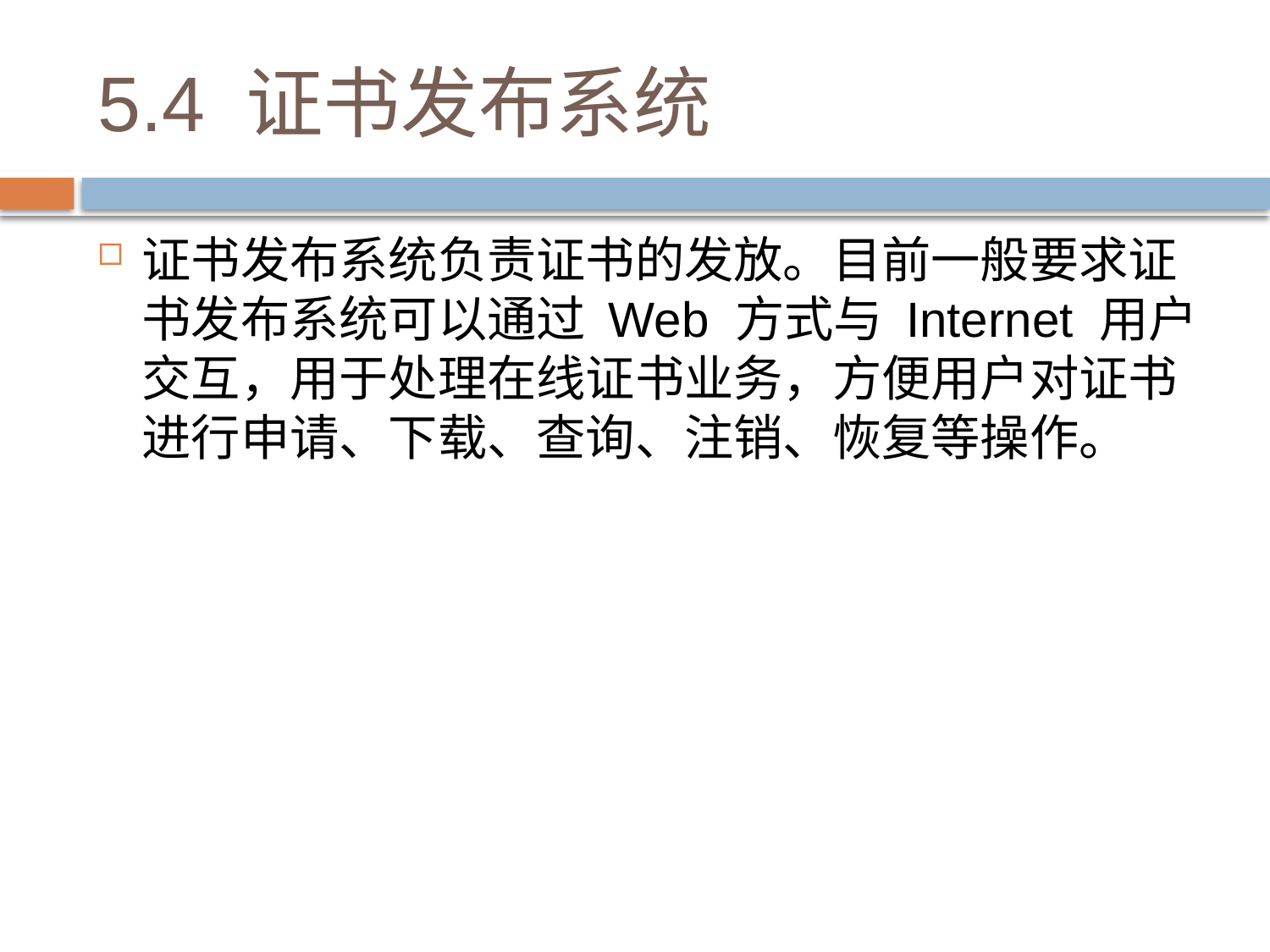

# 5.4 证书发布系统
证书发布系统负责证书的发放。目前一般要求证书发布系统可以通过 Web 方式与 Internet 用户交互，用于处理在线证书业务，方便用户对证书进行申请、下载、查询、注销、恢复等操作。